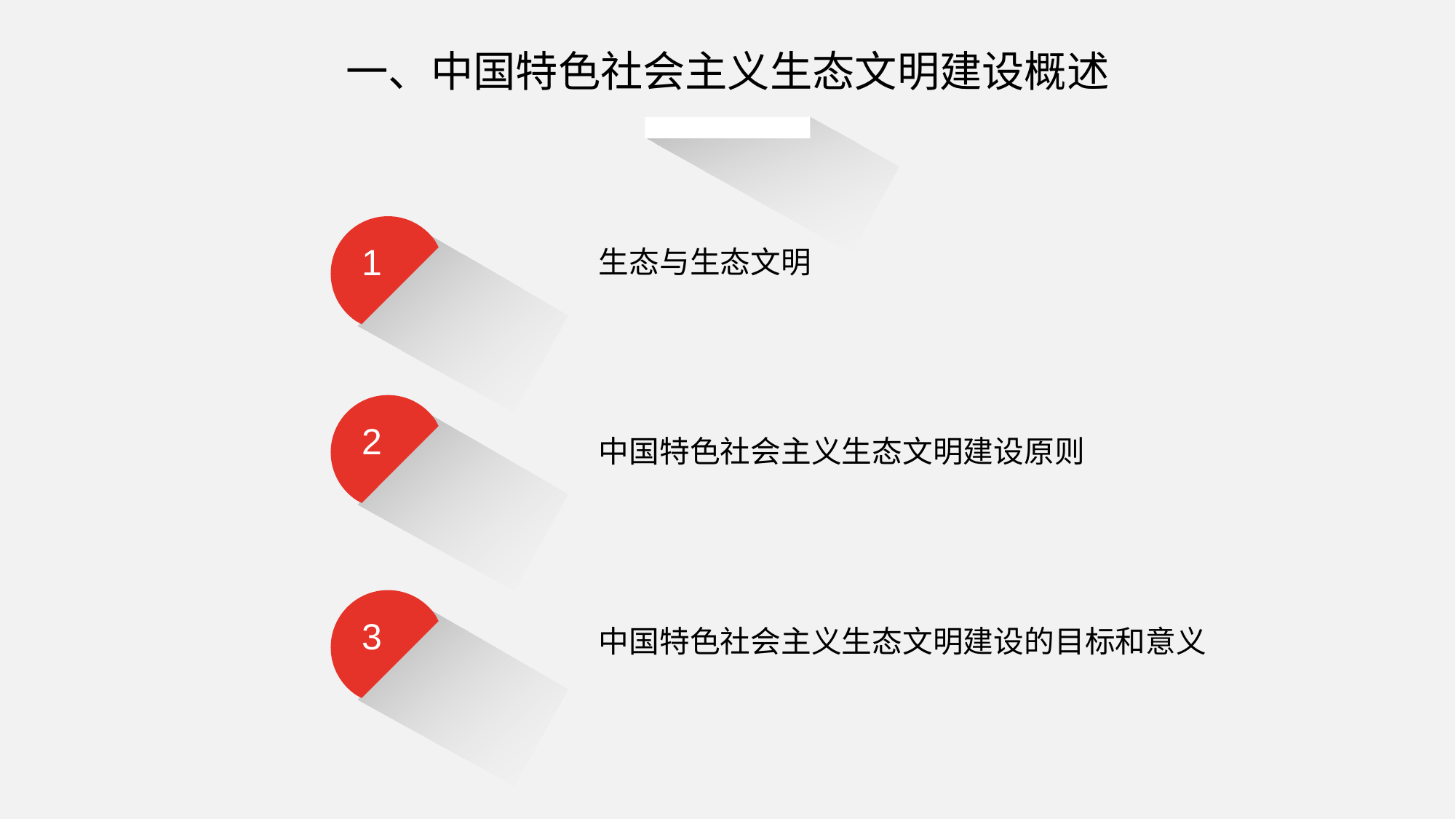

一、中国特色社会主义生态文明建设概述

1

生态与生态文明

2

中国特色社会主义生态文明建设原则

3

中国特色社会主义生态文明建设的目标和意义